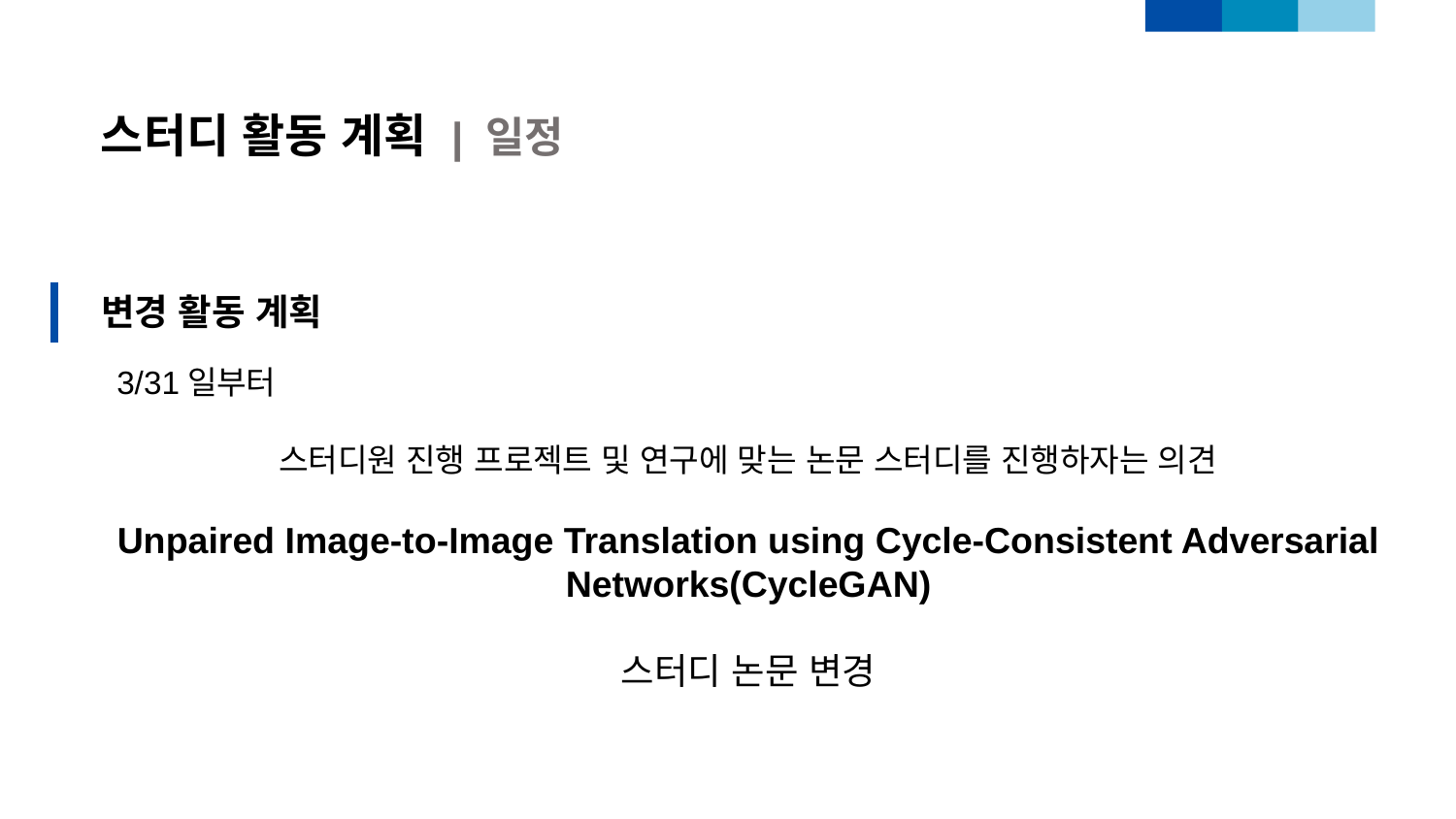

스터디 활동 계획 | 일정

변경 활동 계획

3/31일부터

스터디원 진행 프로젝트 및 연구에 맞는 논문 스터디를 진행하자는 의견

Unpaired Image-to-Image Translation using Cycle-Consistent Adversarial Networks(CycleGAN)

스터디 논문 변경